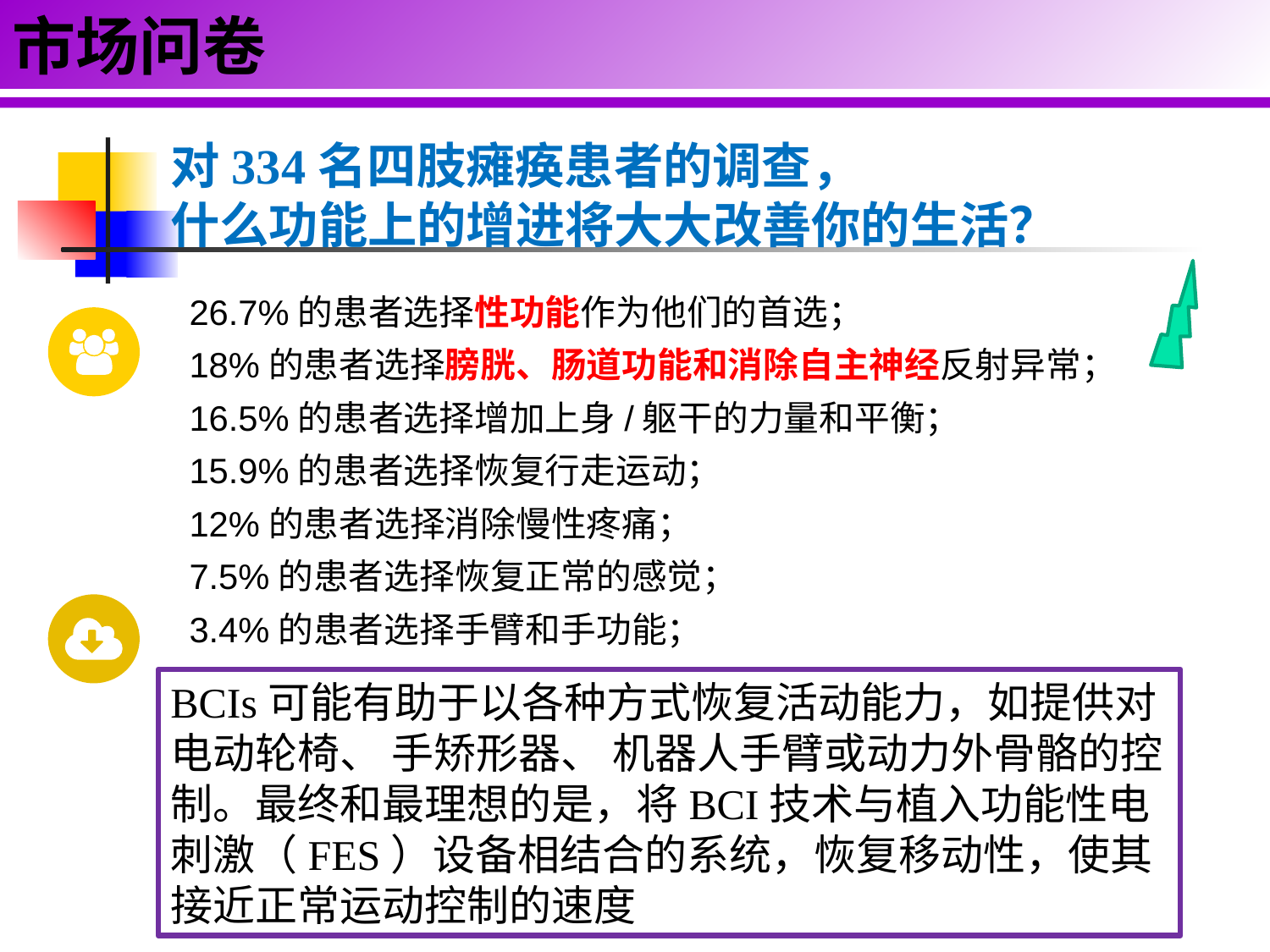

市场问卷

对334名四肢瘫痪患者的调查，
什么功能上的增进将大大改善你的生活？

26.7%的患者选择性功能作为他们的首选；
18%的患者选择膀胱、肠道功能和消除自主神经反射异常；
16.5%的患者选择增加上身/躯干的力量和平衡；
15.9%的患者选择恢复行走运动；
12%的患者选择消除慢性疼痛；
7.5%的患者选择恢复正常的感觉；
3.4%的患者选择手臂和手功能；

BCIs可能有助于以各种方式恢复活动能力，如提供对电动轮椅、 手矫形器、 机器人手臂或动力外骨骼的控制。最终和最理想的是，将BCI技术与植入功能性电刺激（FES）设备相结合的系统，恢复移动性，使其接近正常运动控制的速度